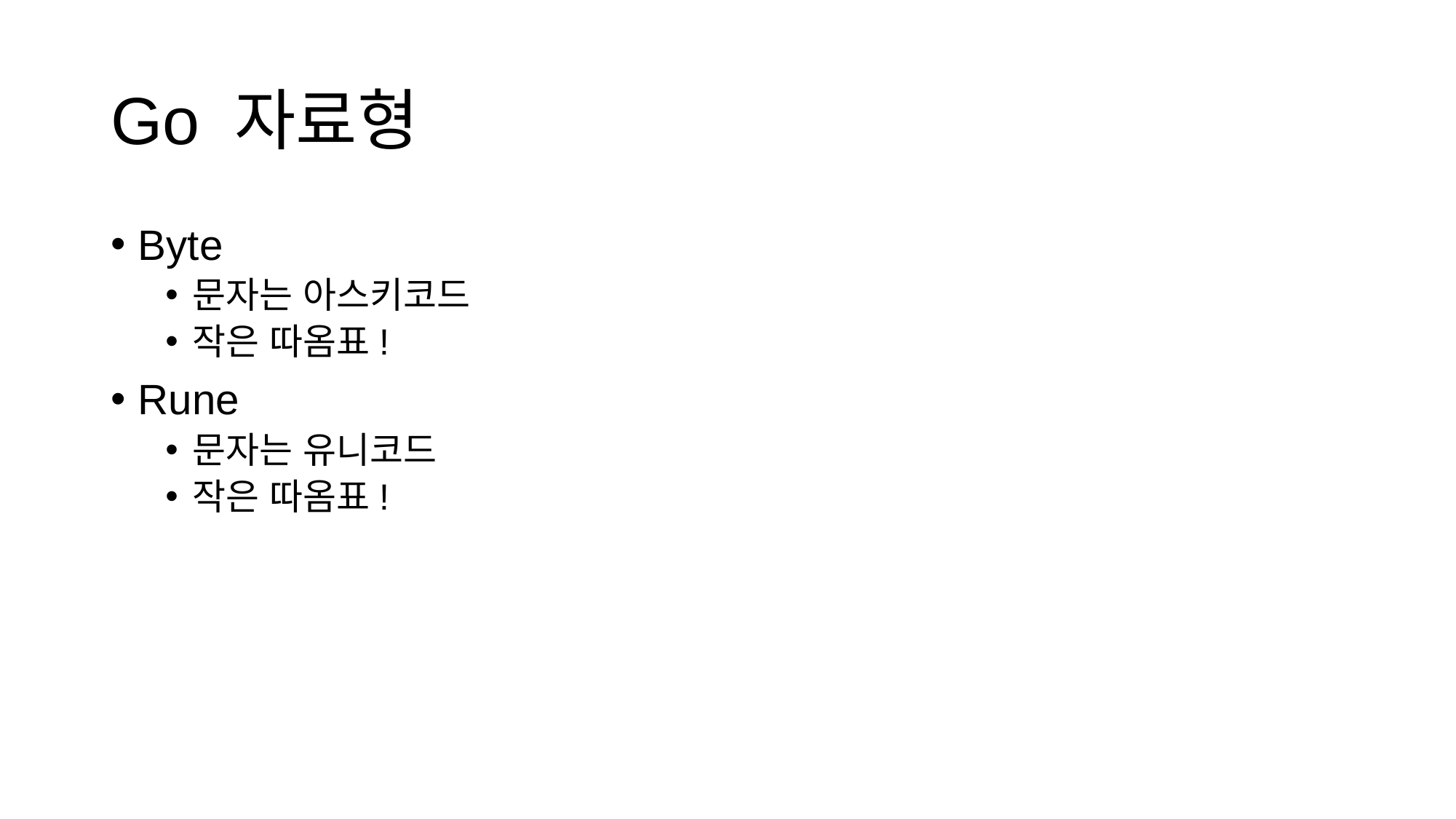

# Go 자료형
Byte
문자는 아스키코드
작은 따옴표!
Rune
문자는 유니코드
작은 따옴표!